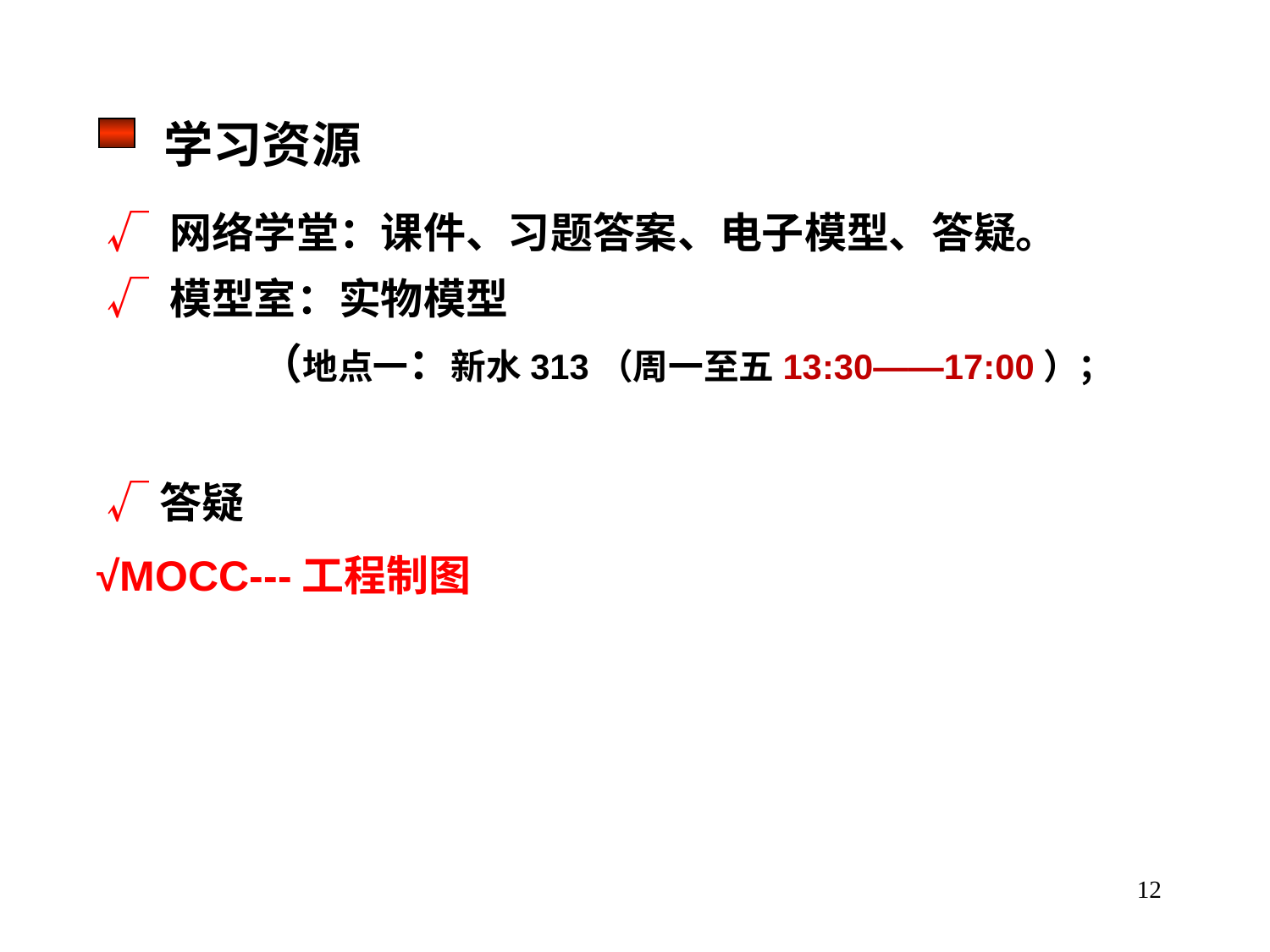

学习资源
√ 网络学堂：课件、习题答案、电子模型、答疑。
√ 模型室：实物模型
               （地点一：新水313（周一至五13:30——17:00）；

  √答疑
 √MOCC---工程制图
12